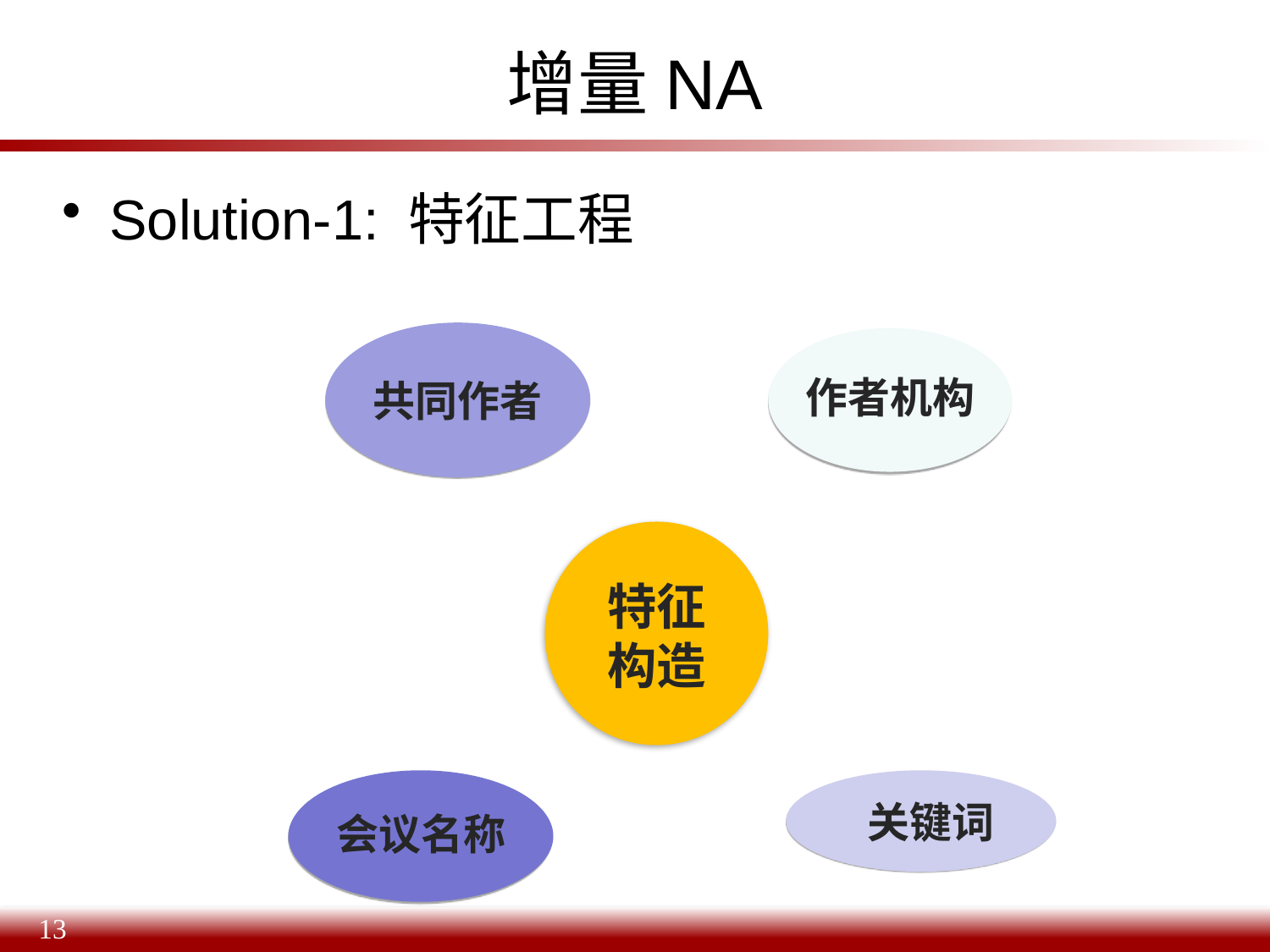

# 增量NA
Solution-1: 特征工程
|  |
| --- |
|  |
|  |
|  |
|  |
共同作者
作者机构

特征
构造
会议名称
 关键词